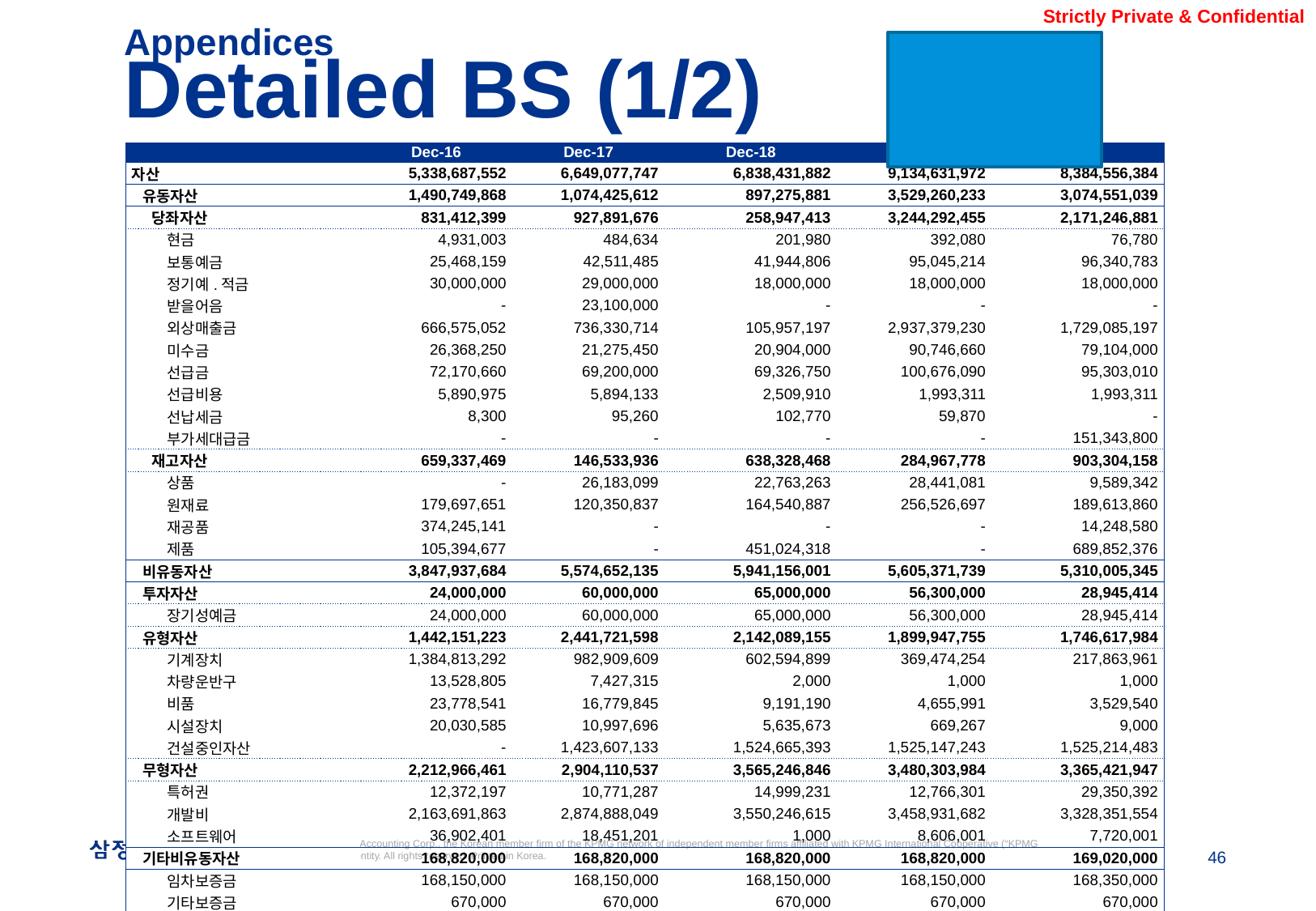

Appendices

Detailed BS (1/2)
|  | Dec-16 | Dec-17 | Dec-18 | Dec-19 | Jun-20 |
| --- | --- | --- | --- | --- | --- |
| 자산 | 5,338,687,552 | 6,649,077,747 | 6,838,431,882 | 9,134,631,972 | 8,384,556,384 |
| 유동자산 | 1,490,749,868 | 1,074,425,612 | 897,275,881 | 3,529,260,233 | 3,074,551,039 |
| 당좌자산 | 831,412,399 | 927,891,676 | 258,947,413 | 3,244,292,455 | 2,171,246,881 |
| 현금 | 4,931,003 | 484,634 | 201,980 | 392,080 | 76,780 |
| 보통예금 | 25,468,159 | 42,511,485 | 41,944,806 | 95,045,214 | 96,340,783 |
| 정기예.적금 | 30,000,000 | 29,000,000 | 18,000,000 | 18,000,000 | 18,000,000 |
| 받을어음 | - | 23,100,000 | - | - | - |
| 외상매출금 | 666,575,052 | 736,330,714 | 105,957,197 | 2,937,379,230 | 1,729,085,197 |
| 미수금 | 26,368,250 | 21,275,450 | 20,904,000 | 90,746,660 | 79,104,000 |
| 선급금 | 72,170,660 | 69,200,000 | 69,326,750 | 100,676,090 | 95,303,010 |
| 선급비용 | 5,890,975 | 5,894,133 | 2,509,910 | 1,993,311 | 1,993,311 |
| 선납세금 | 8,300 | 95,260 | 102,770 | 59,870 | - |
| 부가세대급금 | - | - | - | - | 151,343,800 |
| 재고자산 | 659,337,469 | 146,533,936 | 638,328,468 | 284,967,778 | 903,304,158 |
| 상품 | - | 26,183,099 | 22,763,263 | 28,441,081 | 9,589,342 |
| 원재료 | 179,697,651 | 120,350,837 | 164,540,887 | 256,526,697 | 189,613,860 |
| 재공품 | 374,245,141 | - | - | - | 14,248,580 |
| 제품 | 105,394,677 | - | 451,024,318 | - | 689,852,376 |
| 비유동자산 | 3,847,937,684 | 5,574,652,135 | 5,941,156,001 | 5,605,371,739 | 5,310,005,345 |
| 투자자산 | 24,000,000 | 60,000,000 | 65,000,000 | 56,300,000 | 28,945,414 |
| 장기성예금 | 24,000,000 | 60,000,000 | 65,000,000 | 56,300,000 | 28,945,414 |
| 유형자산 | 1,442,151,223 | 2,441,721,598 | 2,142,089,155 | 1,899,947,755 | 1,746,617,984 |
| 기계장치 | 1,384,813,292 | 982,909,609 | 602,594,899 | 369,474,254 | 217,863,961 |
| 차량운반구 | 13,528,805 | 7,427,315 | 2,000 | 1,000 | 1,000 |
| 비품 | 23,778,541 | 16,779,845 | 9,191,190 | 4,655,991 | 3,529,540 |
| 시설장치 | 20,030,585 | 10,997,696 | 5,635,673 | 669,267 | 9,000 |
| 건설중인자산 | - | 1,423,607,133 | 1,524,665,393 | 1,525,147,243 | 1,525,214,483 |
| 무형자산 | 2,212,966,461 | 2,904,110,537 | 3,565,246,846 | 3,480,303,984 | 3,365,421,947 |
| 특허권 | 12,372,197 | 10,771,287 | 14,999,231 | 12,766,301 | 29,350,392 |
| 개발비 | 2,163,691,863 | 2,874,888,049 | 3,550,246,615 | 3,458,931,682 | 3,328,351,554 |
| 소프트웨어 | 36,902,401 | 18,451,201 | 1,000 | 8,606,001 | 7,720,001 |
| 기타비유동자산 | 168,820,000 | 168,820,000 | 168,820,000 | 168,820,000 | 169,020,000 |
| 임차보증금 | 168,150,000 | 168,150,000 | 168,150,000 | 168,150,000 | 168,350,000 |
| 기타보증금 | 670,000 | 670,000 | 670,000 | 670,000 | 670,000 |
| 자산총계 | 5,338,687,552 | 6,649,077,747 | 6,838,431,882 | 9,134,631,972 | 8,384,556,384 |